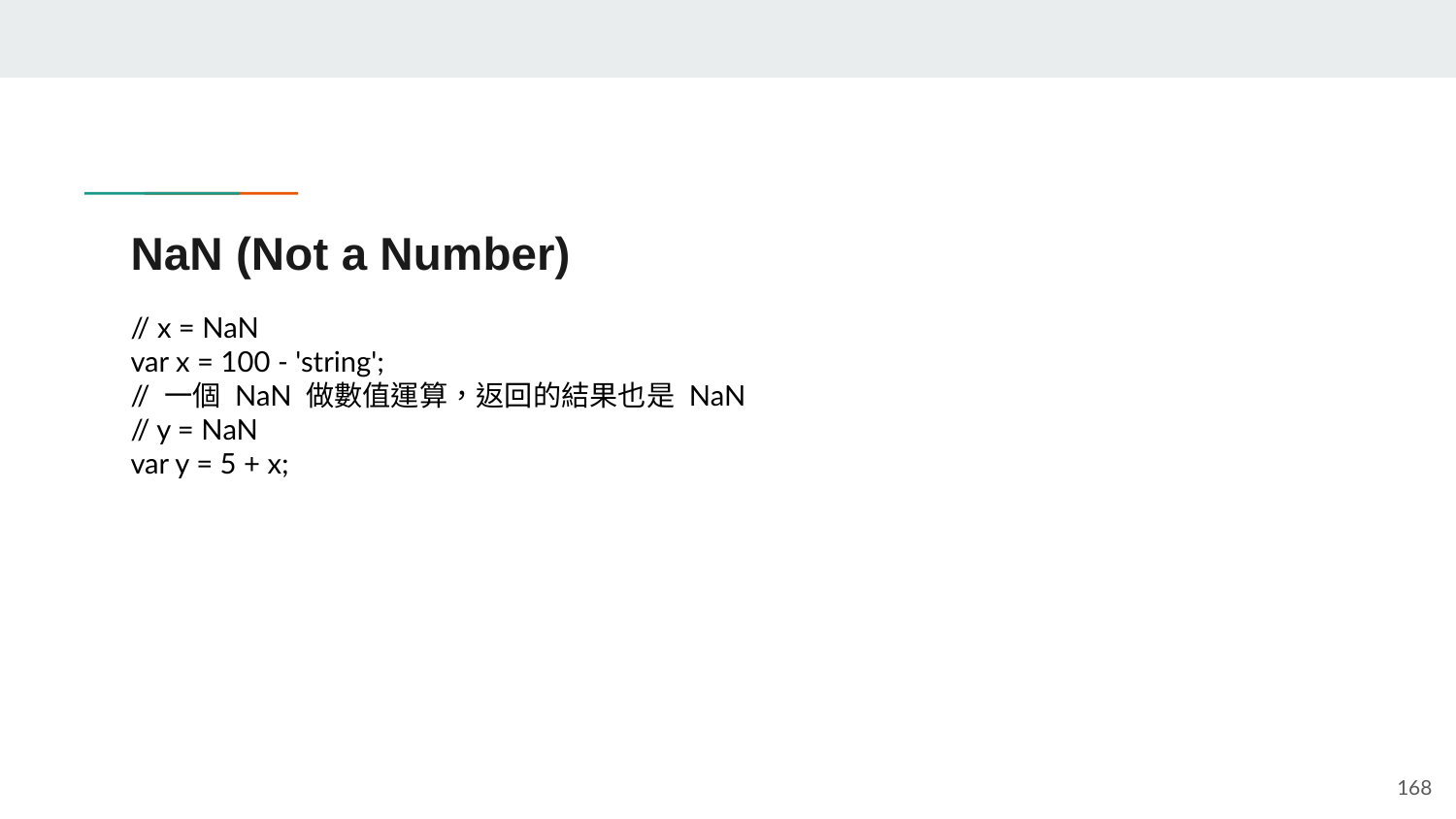

# NaN (Not a Number)
// x = NaN
var x = 100 - 'string';
// 一個 NaN 做數值運算，返回的結果也是 NaN
// y = NaN
var y = 5 + x;
168